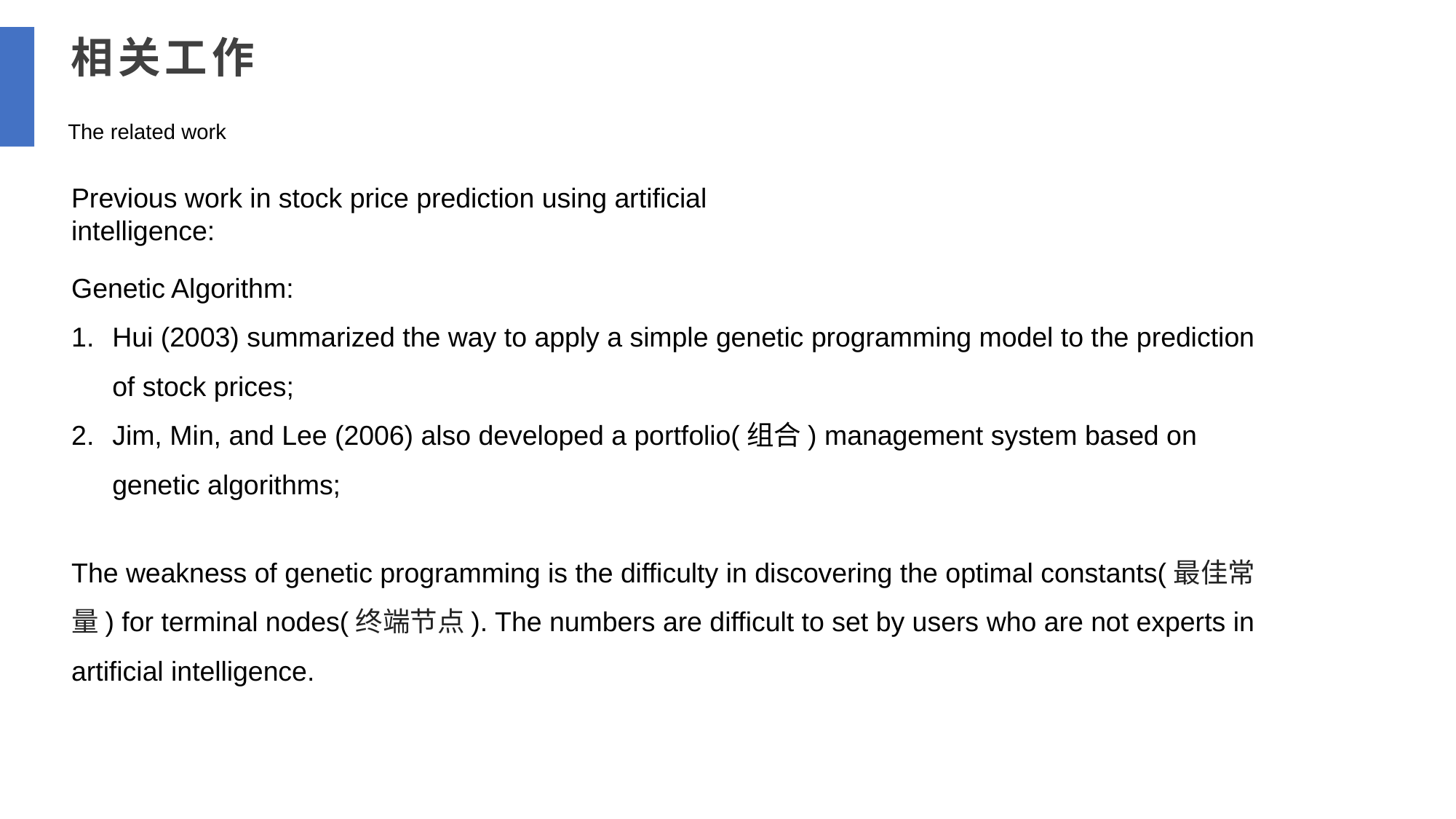

相关工作
The related work
Previous work in stock price prediction using artificial intelligence:
Genetic Algorithm:
Hui (2003) summarized the way to apply a simple genetic programming model to the prediction of stock prices;
Jim, Min, and Lee (2006) also developed a portfolio(组合) management system based on genetic algorithms;
The weakness of genetic programming is the difficulty in discovering the optimal constants(最佳常量) for terminal nodes(终端节点). The numbers are difficult to set by users who are not experts in artificial intelligence.